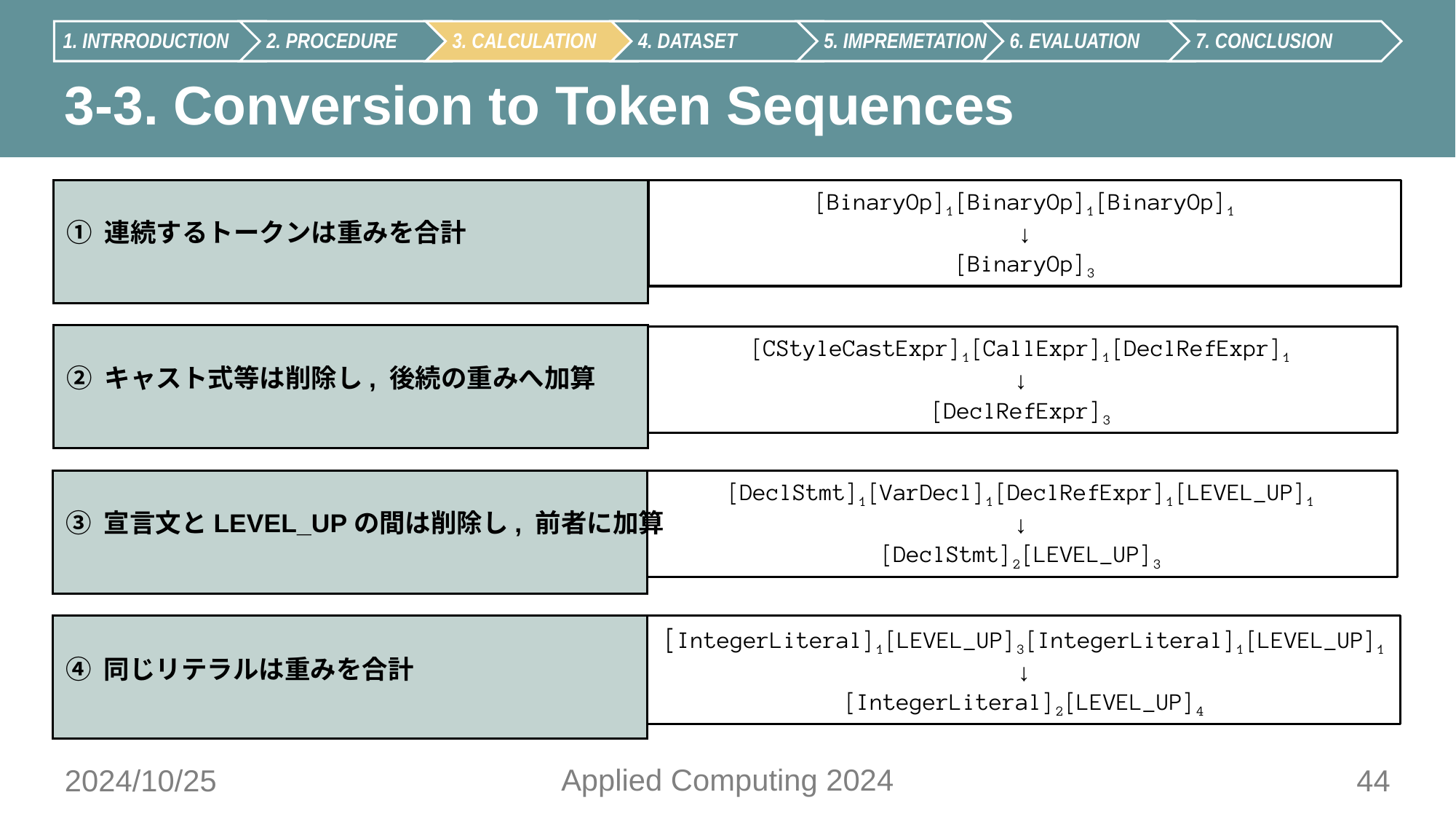

1. INTRRODUCTION
2. PROCEDURE
3. CALCULATION
4. DATASET
5. IMPREMETATION
6. EVALUATION
7. CONCLUSION
3-3. Conversion to Token Sequences

[BinaryOp]1[BinaryOp]1[BinaryOp]1
↓
[BinaryOp]3
 ① 連続するトークンは重みを合計

[CStyleCastExpr]1[CallExpr]1[DeclRefExpr]1
↓
[DeclRefExpr]3
 ② キャスト式等は削除し, 後続の重みへ加算

[DeclStmt]1[VarDecl]1[DeclRefExpr]1[LEVEL_UP]1
↓
[DeclStmt]2[LEVEL_UP]3
 ③ 宣言文とLEVEL_UPの間は削除し, 前者に加算

[IntegerLiteral]1[LEVEL_UP]3[IntegerLiteral]1[LEVEL_UP]1
↓
[IntegerLiteral]2[LEVEL_UP]4
 ④ 同じリテラルは重みを合計
Applied Computing 2024
2024/10/25
44